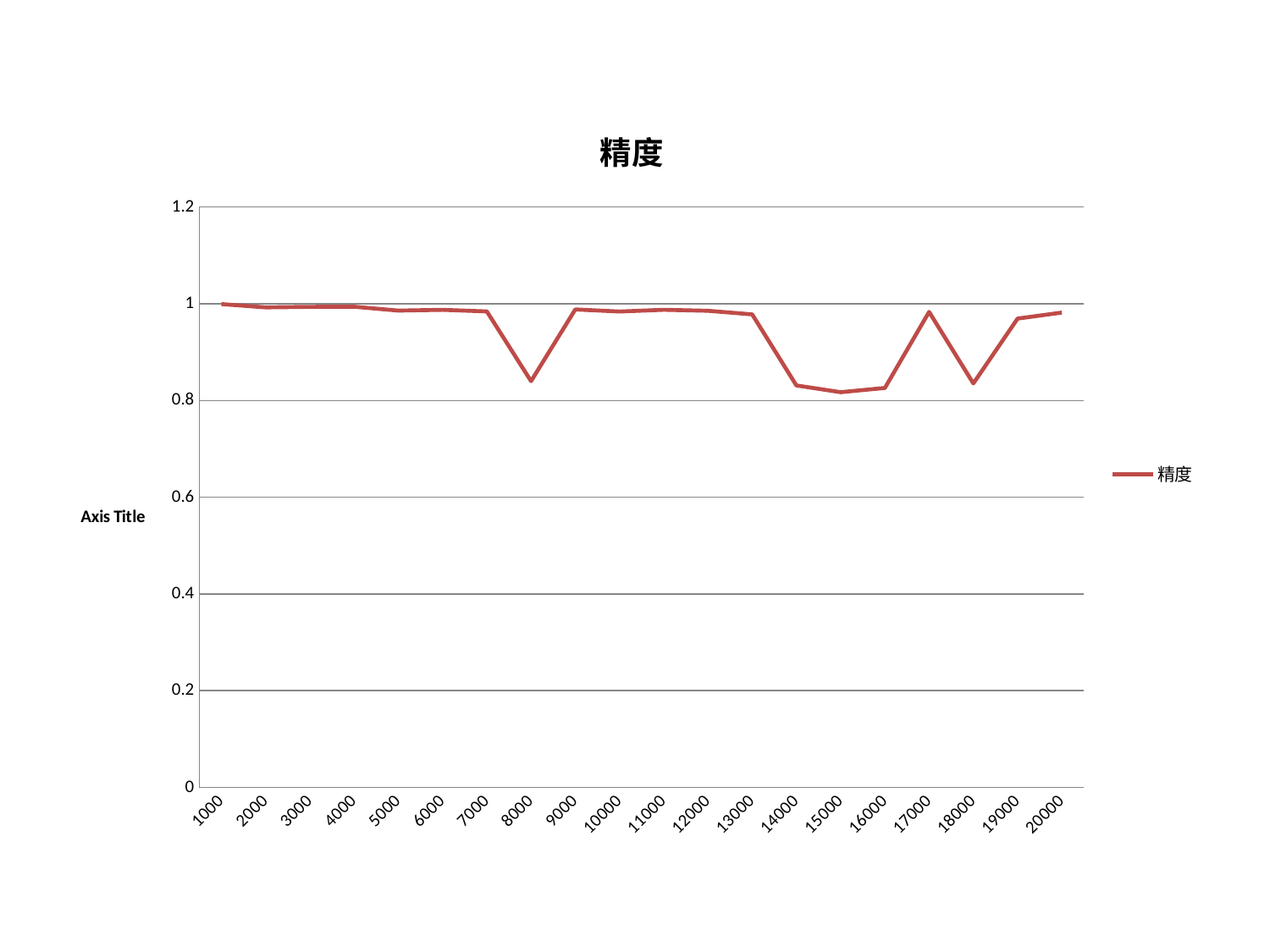

### Chart:

| Category | 精度 |
|---|---|
| 1000 | 0.999427 |
| 2000 | 0.992614 |
| 3000 | 0.993728 |
| 4000 | 0.993991 |
| 5000 | 0.986002 |
| 6000 | 0.987567 |
| 7000 | 0.984268 |
| 8000 | 0.840129 |
| 9000 | 0.988343 |
| 10000 | 0.984049 |
| 11000 | 0.987675 |
| 12000 | 0.985651 |
| 13000 | 0.978149 |
| 14000 | 0.831143 |
| 15000 | 0.817213 |
| 16000 | 0.825982 |
| 17000 | 0.983287 |
| 18000 | 0.835375 |
| 19000 | 0.969455 |
| 20000 | 0.981836 |